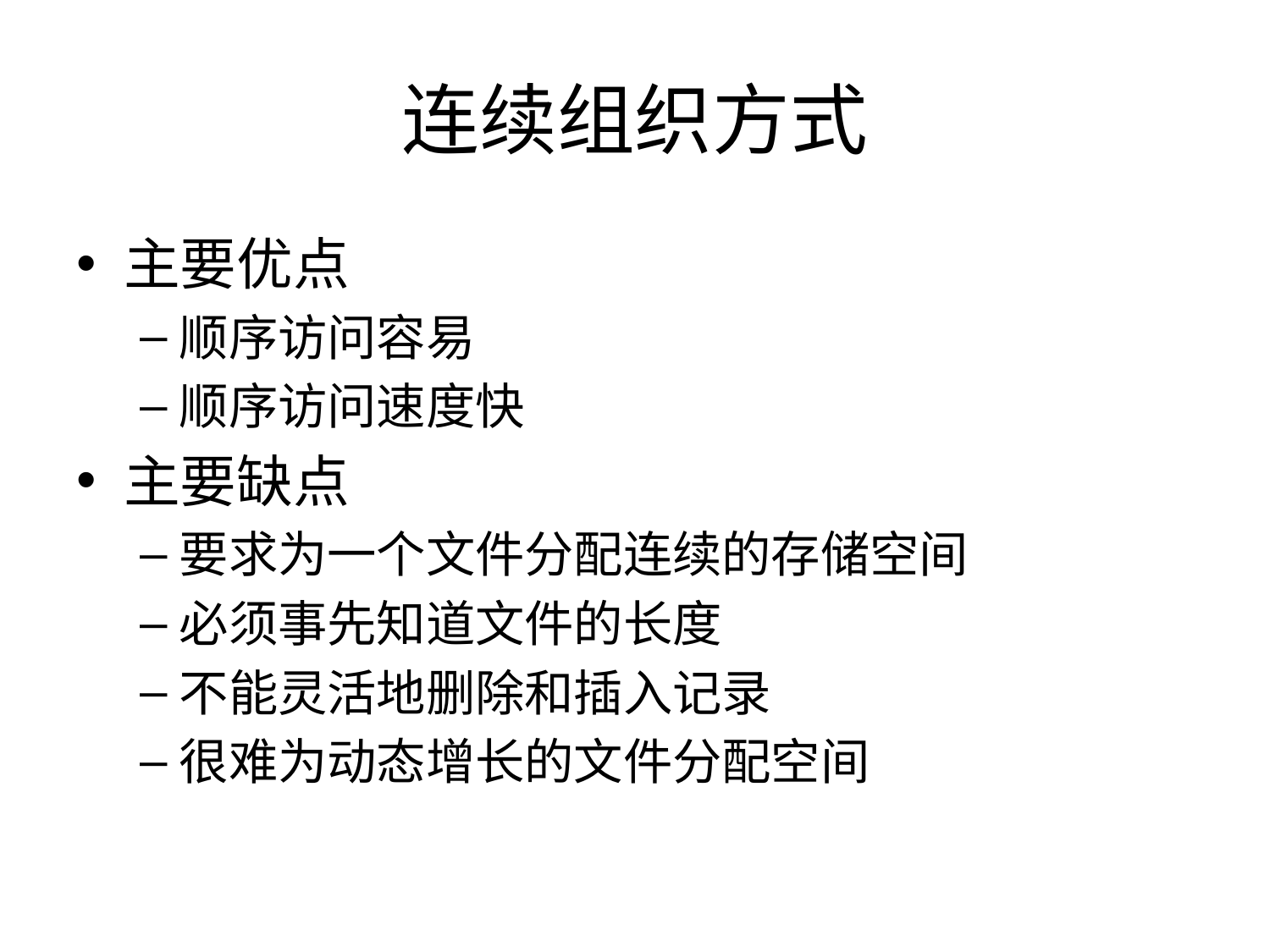

# 连续组织方式
主要优点
顺序访问容易
顺序访问速度快
主要缺点
要求为一个文件分配连续的存储空间
必须事先知道文件的长度
不能灵活地删除和插入记录
很难为动态增长的文件分配空间